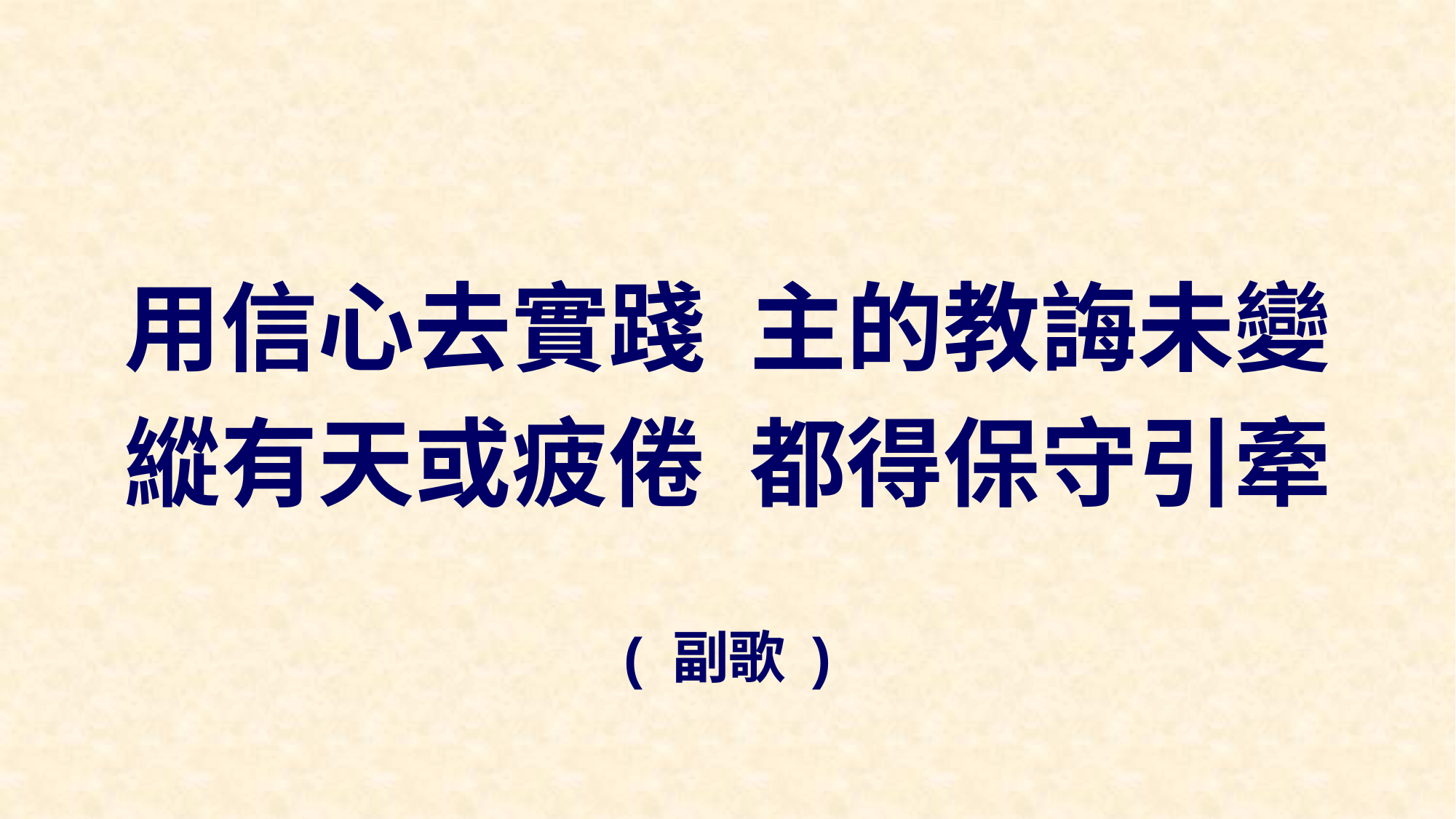

用信心去實踐  主的教誨未變
縱有天或疲倦  都得保守引牽
( 副歌 )